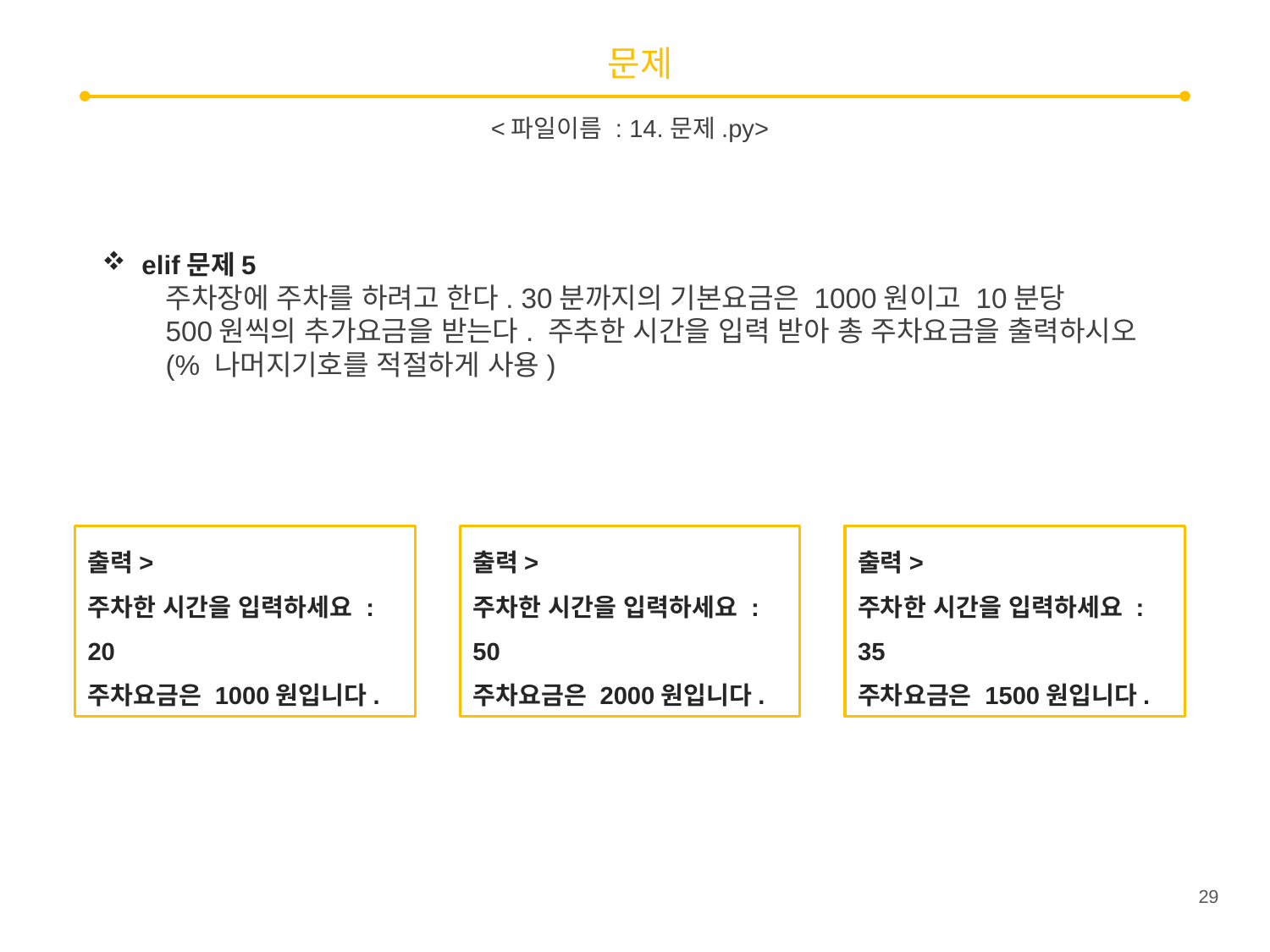

# 문제
<파일이름 : 14.문제.py>
elif문제5
주차장에 주차를 하려고 한다. 30분까지의 기본요금은 1000원이고 10분당
500원씩의 추가요금을 받는다. 주추한 시간을 입력 받아 총 주차요금을 출력하시오
(% 나머지기호를 적절하게 사용)
출력>
주차한 시간을 입력하세요 : 20
주차요금은 1000원입니다.
출력>
주차한 시간을 입력하세요 : 50
주차요금은 2000원입니다.
출력>
주차한 시간을 입력하세요 : 35
주차요금은 1500원입니다.